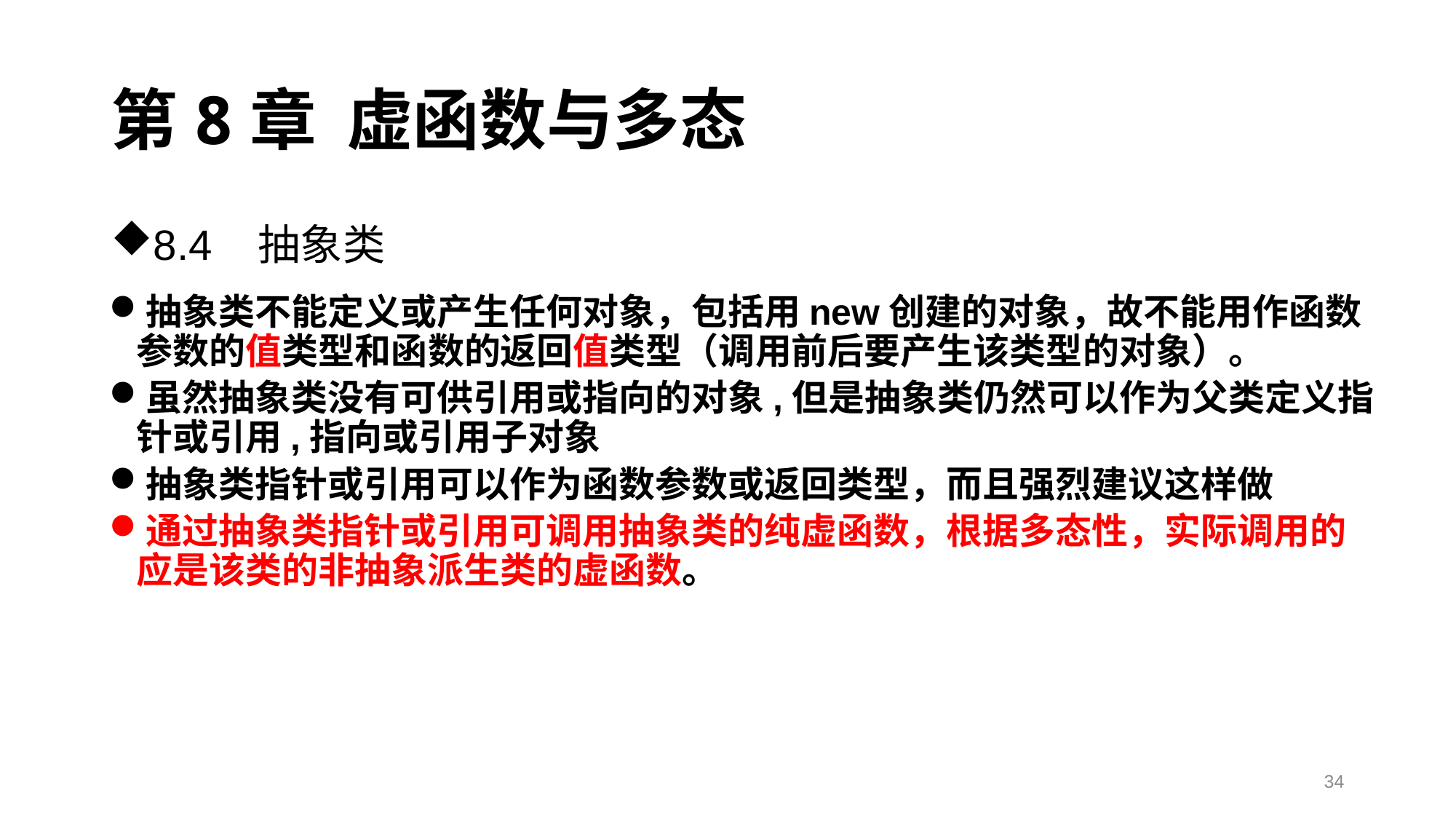

# 第8章  虚函数与多态
8.4   抽象类
抽象类不能定义或产生任何对象，包括用new创建的对象，故不能用作函数参数的值类型和函数的返回值类型（调用前后要产生该类型的对象）。
虽然抽象类没有可供引用或指向的对象,但是抽象类仍然可以作为父类定义指针或引用,指向或引用子对象
抽象类指针或引用可以作为函数参数或返回类型，而且强烈建议这样做
通过抽象类指针或引用可调用抽象类的纯虚函数，根据多态性，实际调用的应是该类的非抽象派生类的虚函数。
34